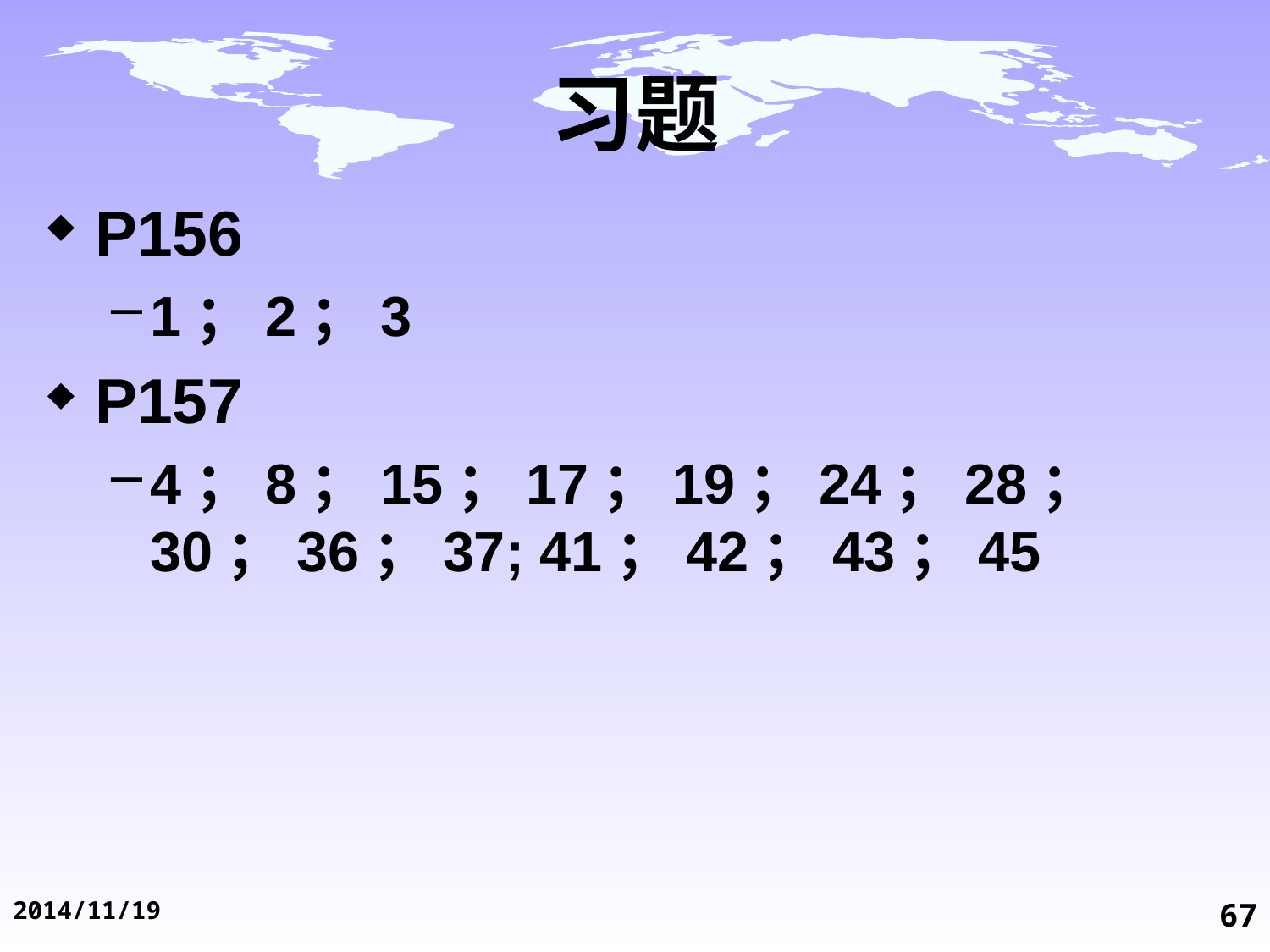

# 习题
P156
1；2；3
P157
4；8；15；17；19；24；28；30；36；37; 41；42；43；45
2014/11/19
67